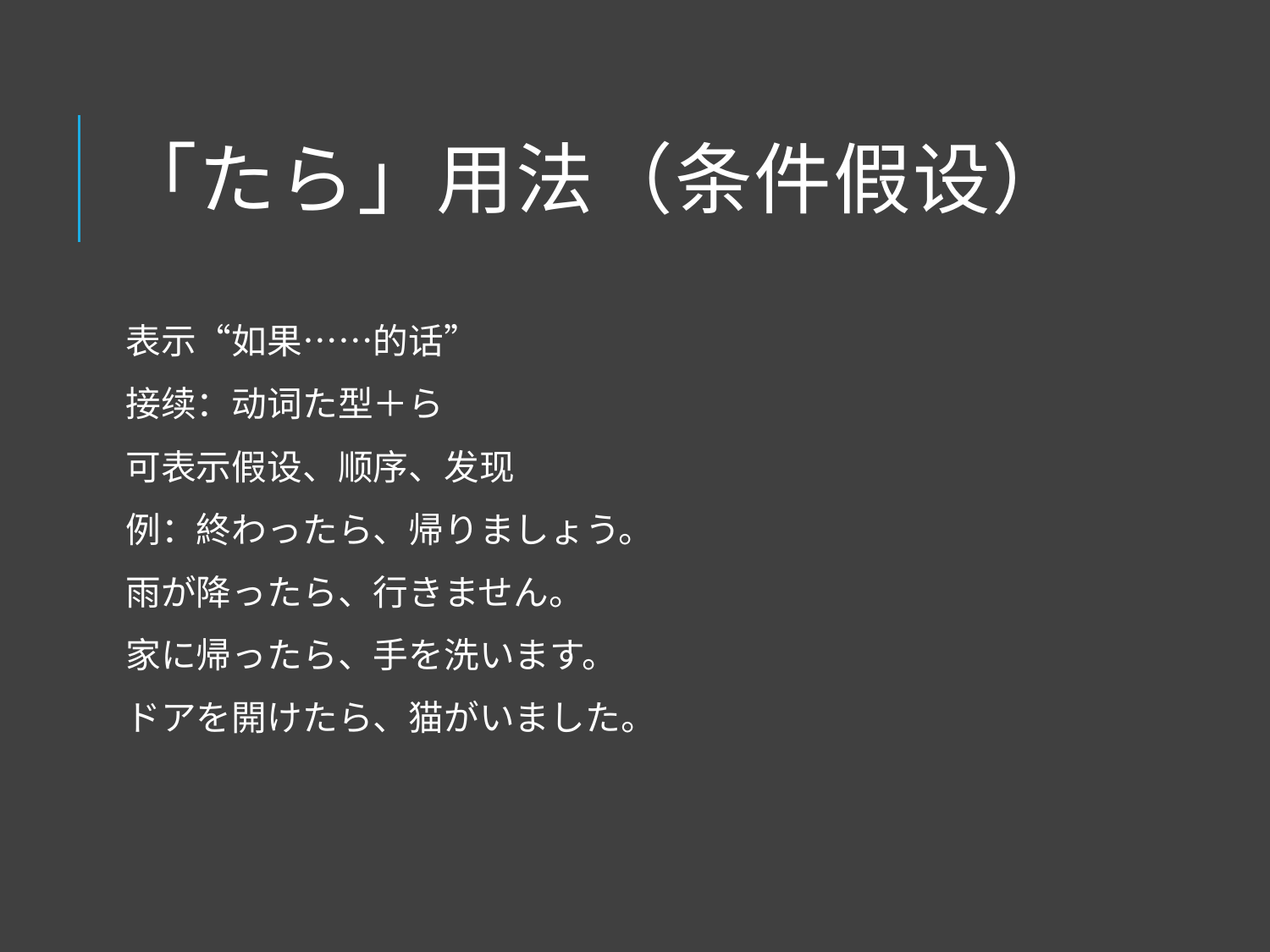

# 「たら」用法（条件假设）
表示“如果……的话”
接续：动词た型＋ら
可表示假设、顺序、发现
例：終わったら、帰りましょう。
雨が降ったら、行きません。
家に帰ったら、手を洗います。
ドアを開けたら、猫がいました。